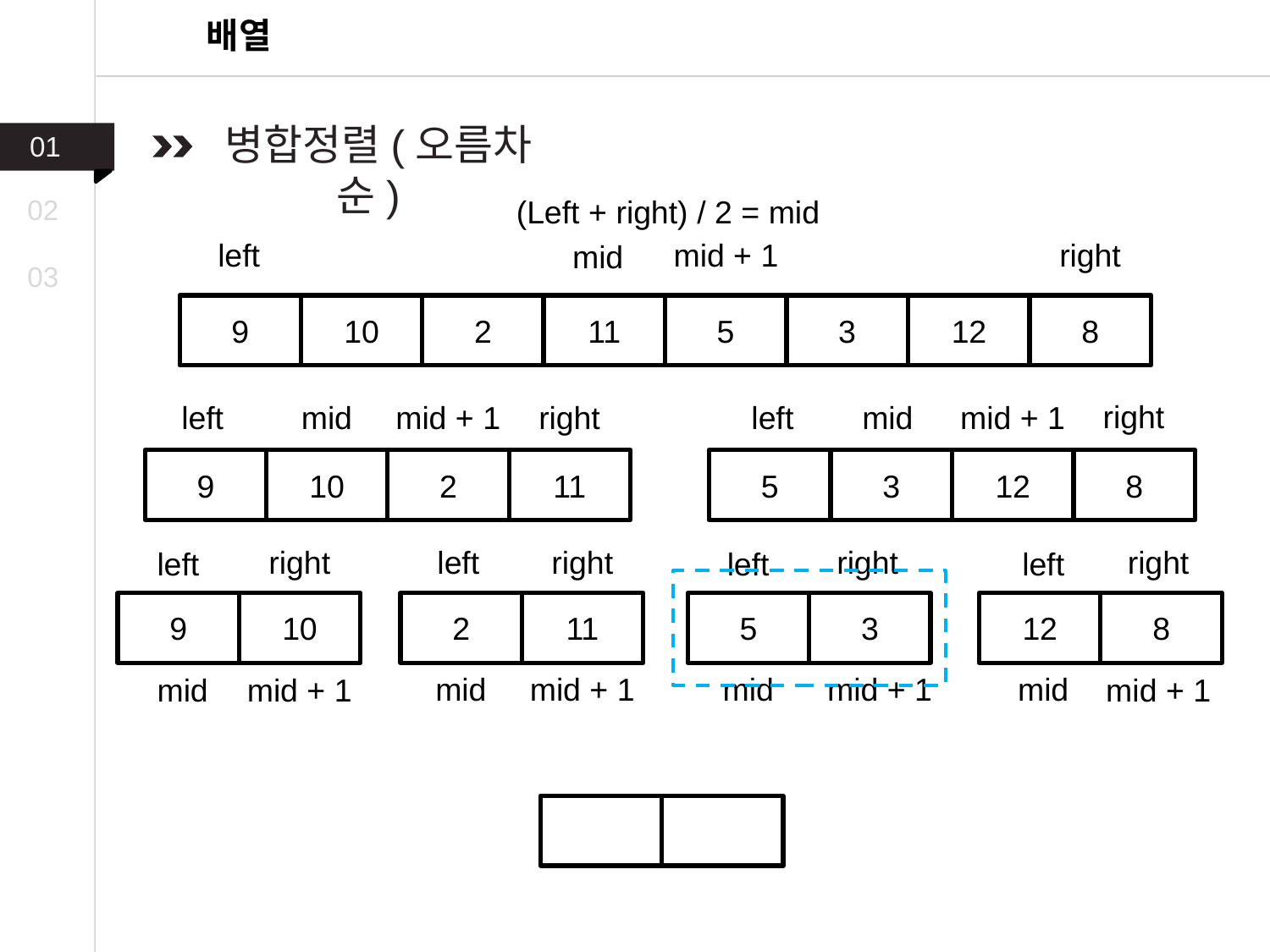

배열
 병합정렬(오름차순)
01

02
(Left + right) / 2 = mid
left
mid + 1
right
mid
03
9
10
2
11
5
3
12
8
right
left
mid
mid + 1
right
left
mid
mid + 1
9
10
2
11
5
3
12
8
right
left
right
right
right
left
left
left

9
10
2
11
5
3
12
8
mid
mid + 1
mid
mid + 1
mid
mid
mid + 1
mid + 1